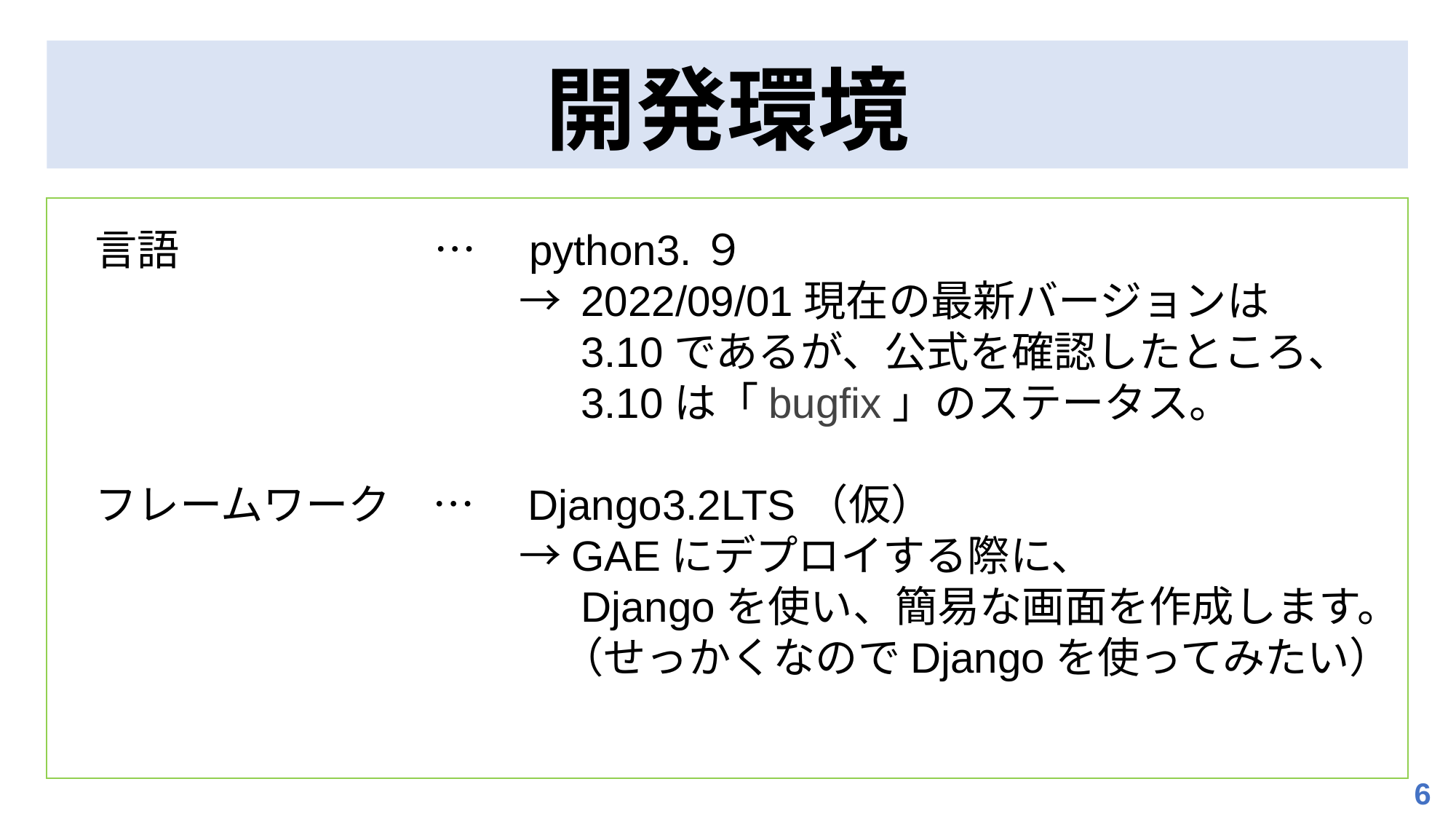

# 開発環境

言語　　　　　　…　python3.９
　　　　　　　　　　→ 2022/09/01現在の最新バージョンは
　　　　　　　　　　　 3.10であるが、公式を確認したところ、
　　　　　　　　　　　 3.10は「bugfix」のステータス。

フレームワーク　…　Django3.2LTS（仮）
　　　　　　　　　　→GAEにデプロイする際に、
　　　　　　　　　　　 Djangoを使い、簡易な画面を作成します。
　　　　　　　　　　　（せっかくなのでDjangoを使ってみたい）
6